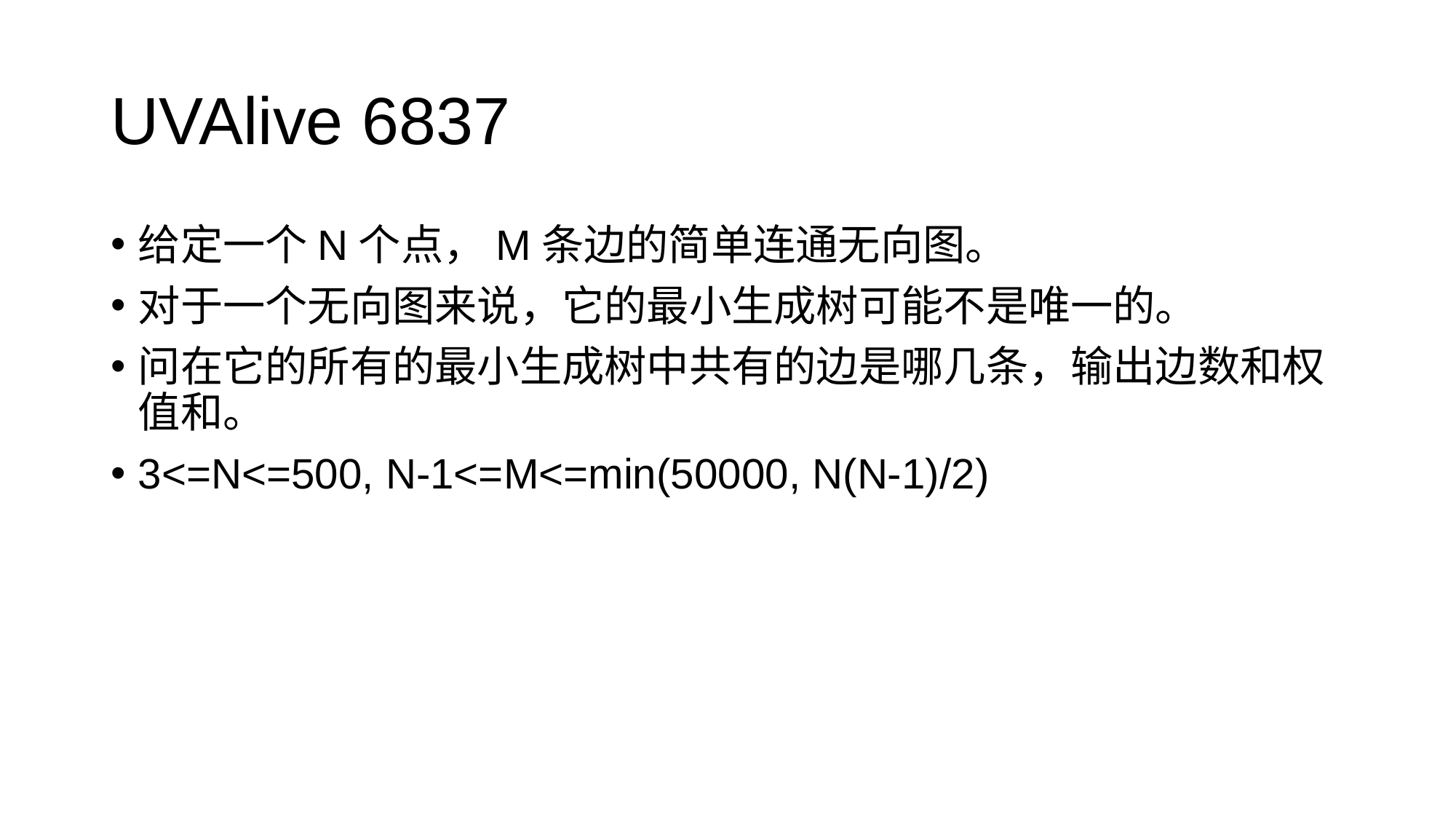

# UVAlive 6837
给定一个N个点，M条边的简单连通无向图。
对于一个无向图来说，它的最小生成树可能不是唯一的。
问在它的所有的最小生成树中共有的边是哪几条，输出边数和权值和。
3<=N<=500, N-1<=M<=min(50000, N(N-1)/2)